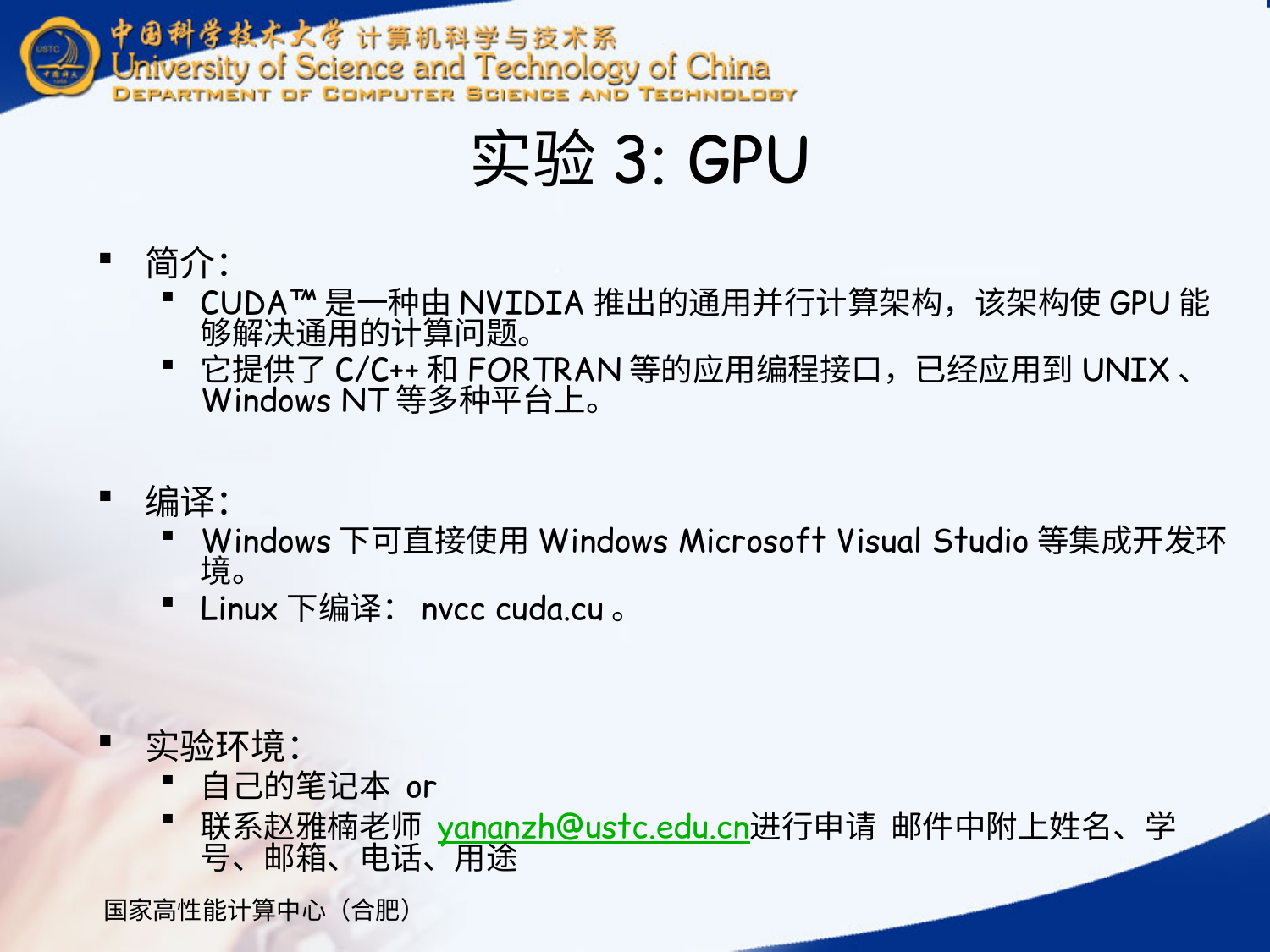

# 实验3: GPU
简介：
CUDA™是一种由NVIDIA推出的通用并行计算架构，该架构使GPU能够解决通用的计算问题。
它提供了C/C++和FORTRAN等的应用编程接口，已经应用到UNIX、Windows NT等多种平台上。

编译：
Windows下可直接使用Windows Microsoft Visual Studio等集成开发环境。
Linux下编译：nvcc cuda.cu。

实验环境：
自己的笔记本 or
联系赵雅楠老师 yananzh@ustc.edu.cn进行申请  邮件中附上姓名、学号、邮箱、电话、用途

国家高性能计算中心（合肥）